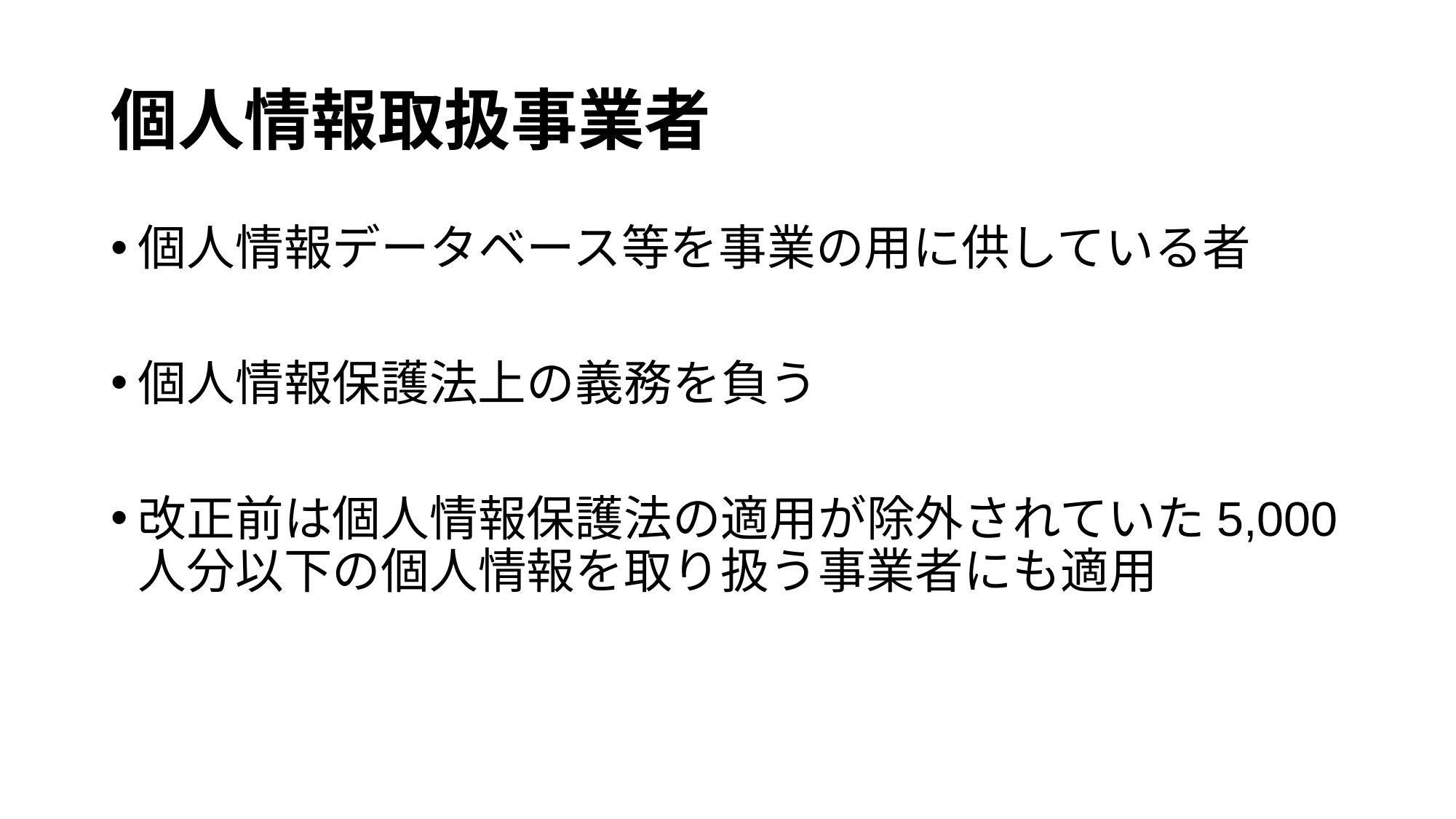

# 個人情報取扱事業者
個人情報データベース等を事業の用に供している者

個人情報保護法上の義務を負う

改正前は個人情報保護法の適用が除外されていた5,000人分以下の個人情報を取り扱う事業者にも適用